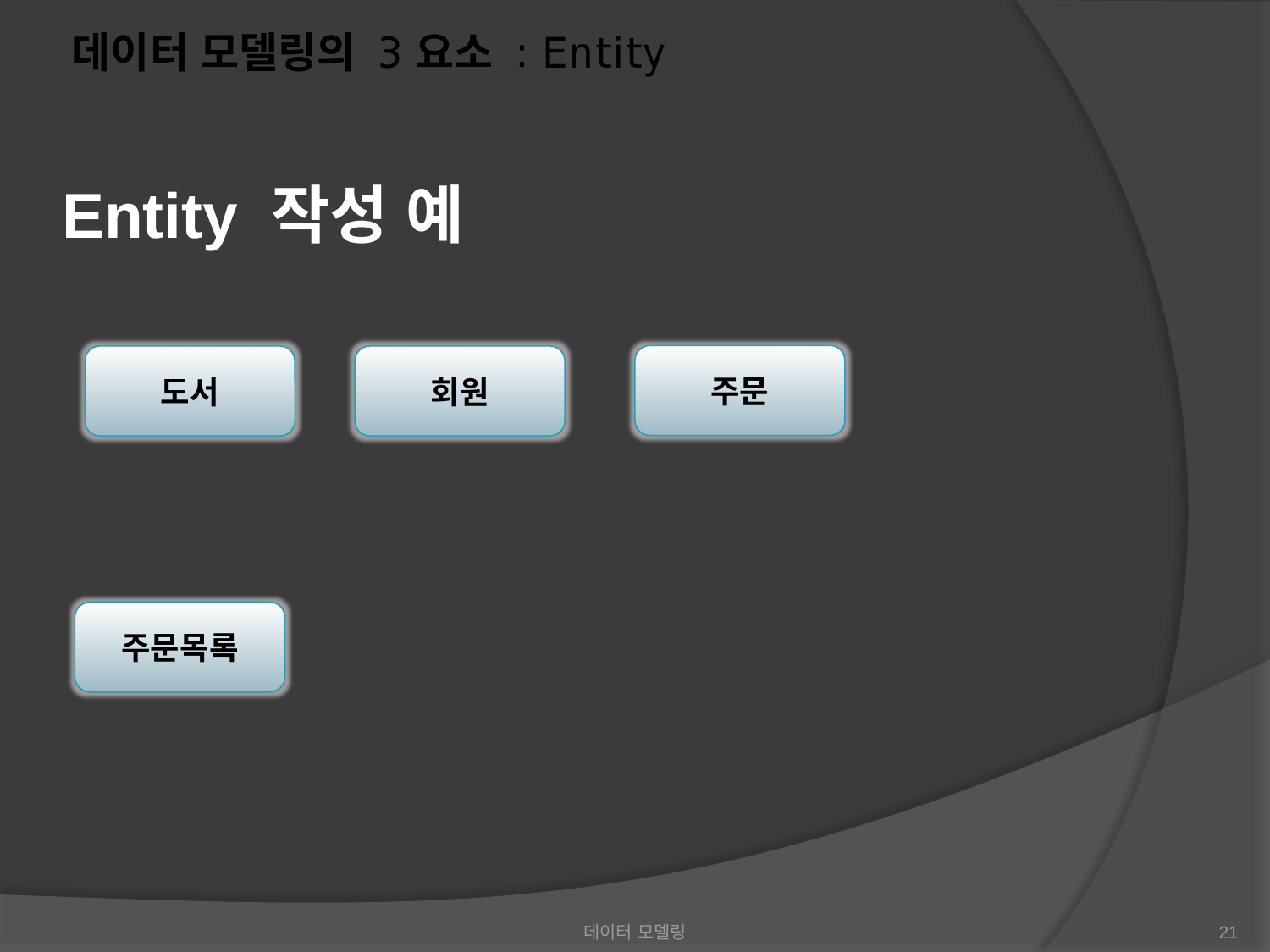

데이터 모델링의 3요소 : Entity
Entity 작성 예
주문
도서
회원
주문목록
데이터 모델링
21